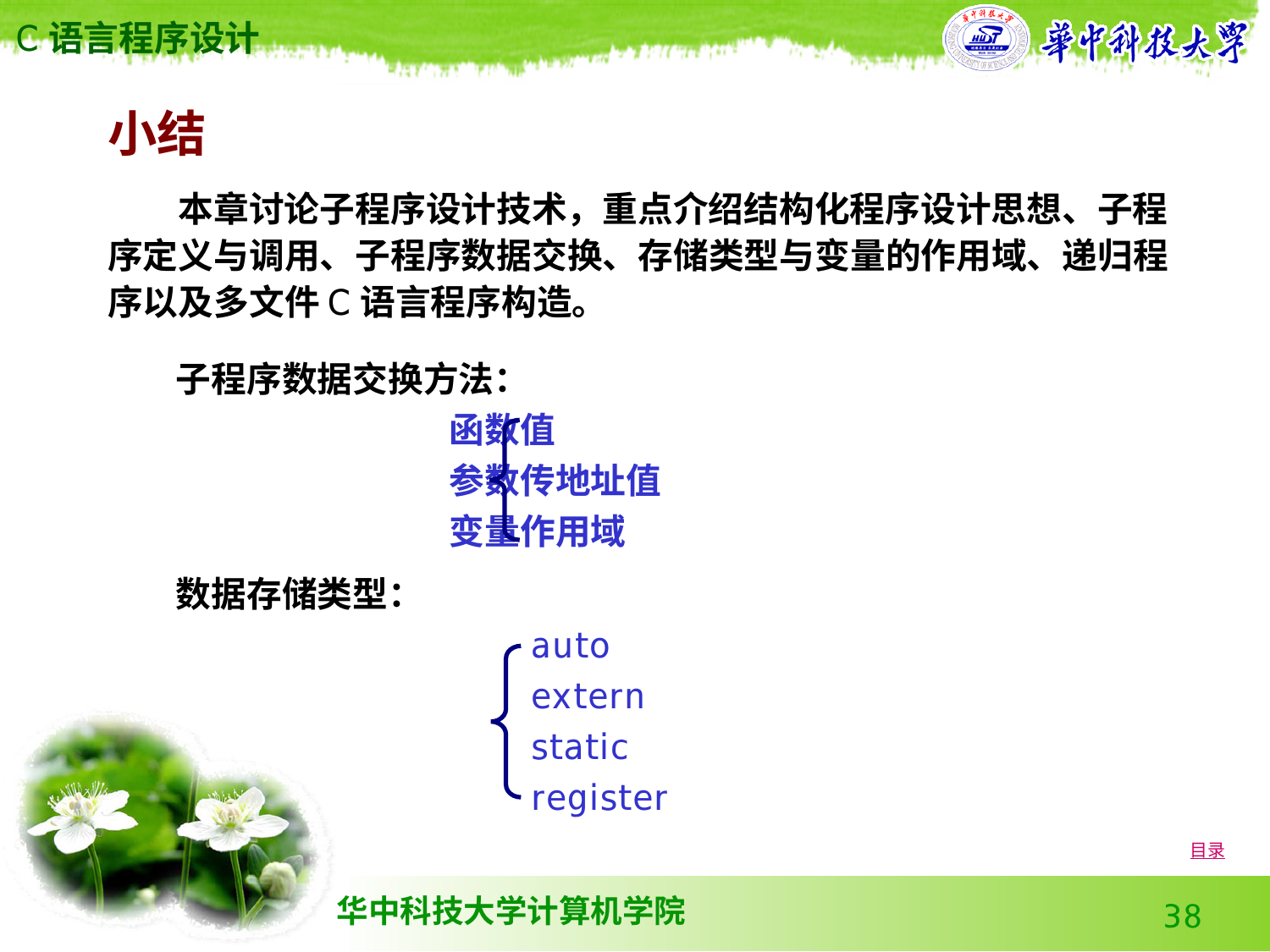

小结
　　本章讨论子程序设计技术，重点介绍结构化程序设计思想、子程序定义与调用、子程序数据交换、存储类型与变量的作用域、递归程序以及多文件C语言程序构造。
     子程序数据交换方法：
                                       函数值
                                       参数传地址值
                                       变量作用域

     数据存储类型：
                                       auto
                                       extern
                                       static
                                       register

目录
38